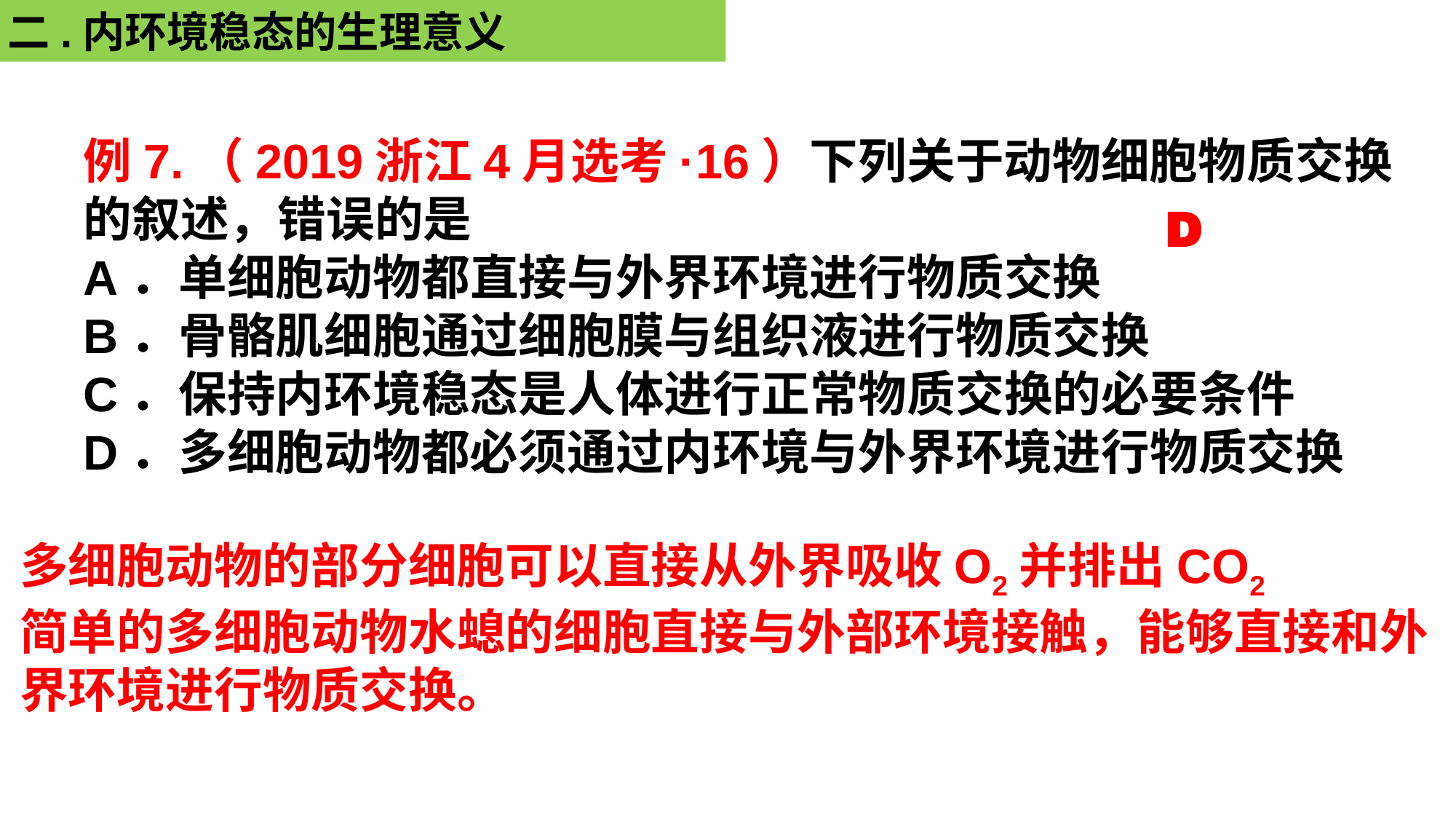

二.内环境稳态的生理意义
例7.（2019浙江4月选考·16）下列关于动物细胞物质交换的叙述，错误的是
A．单细胞动物都直接与外界环境进行物质交换
B．骨骼肌细胞通过细胞膜与组织液进行物质交换
C．保持内环境稳态是人体进行正常物质交换的必要条件
D．多细胞动物都必须通过内环境与外界环境进行物质交换

D
多细胞动物的部分细胞可以直接从外界吸收O2并排出CO2
简单的多细胞动物水螅的细胞直接与外部环境接触，能够直接和外界环境进行物质交换。